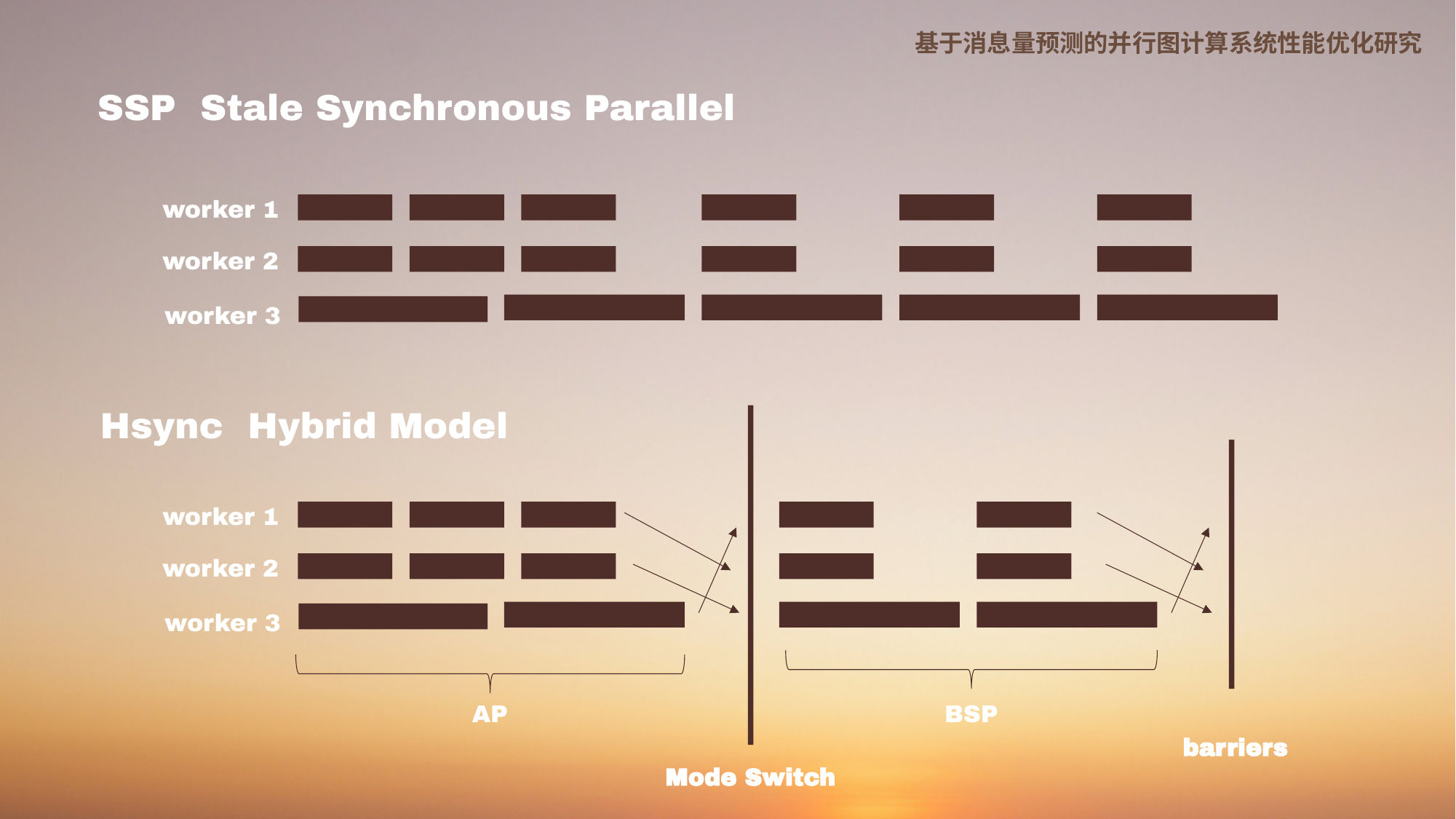

基于消息量预测的并行图计算系统性能优化研究
SSP  Stale Synchronous Parallel
worker 1

worker 2

worker 3

Hsync  Hybrid Model

worker 1

worker 2

worker 3

AP
BSP
barriers
Mode Switch